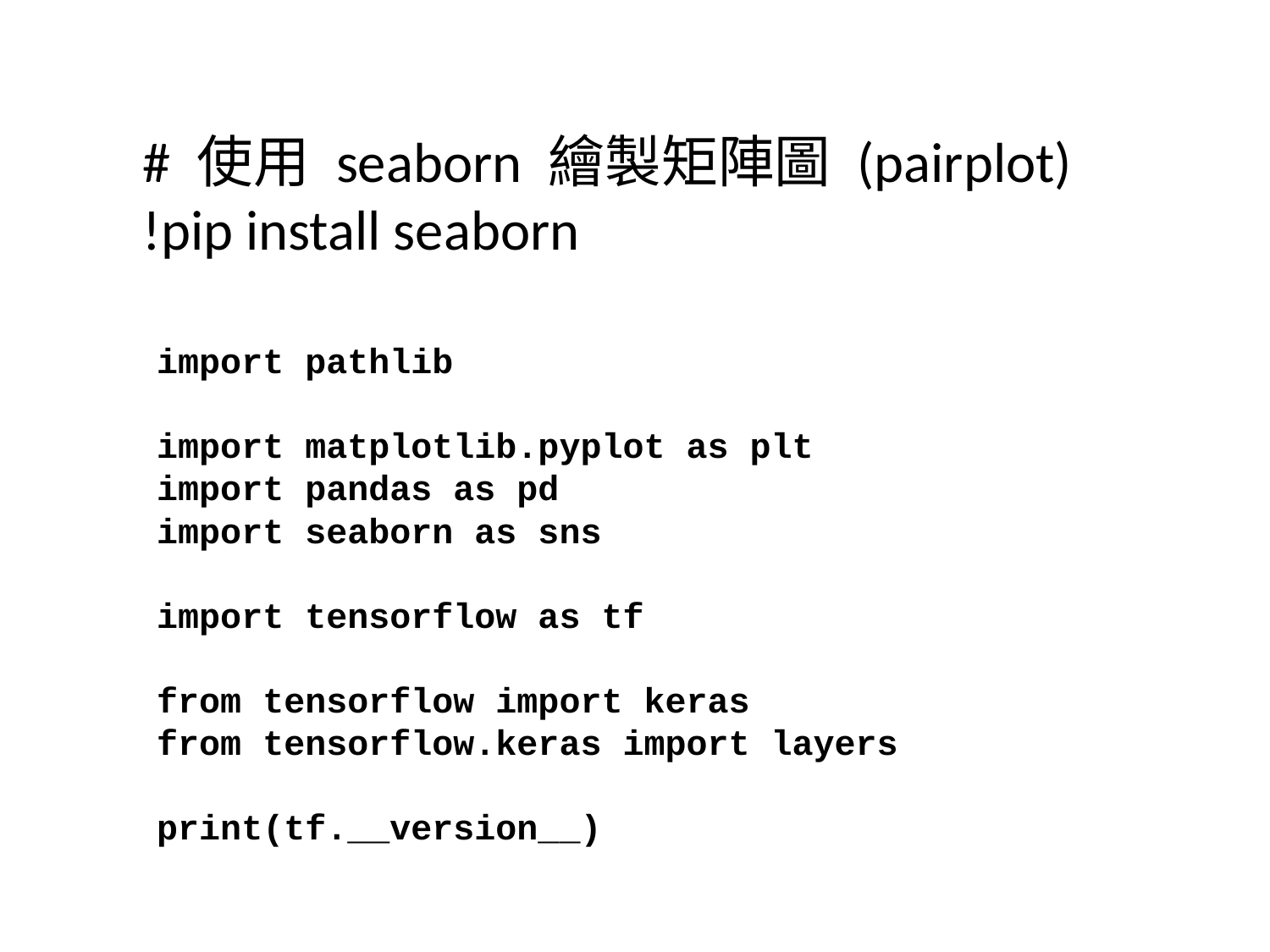

# 使用 seaborn 繪製矩陣圖 (pairplot)
!pip install seaborn
import pathlib
import matplotlib.pyplot as plt
import pandas as pd
import seaborn as sns
import tensorflow as tf
from tensorflow import keras
from tensorflow.keras import layers
print(tf.__version__)